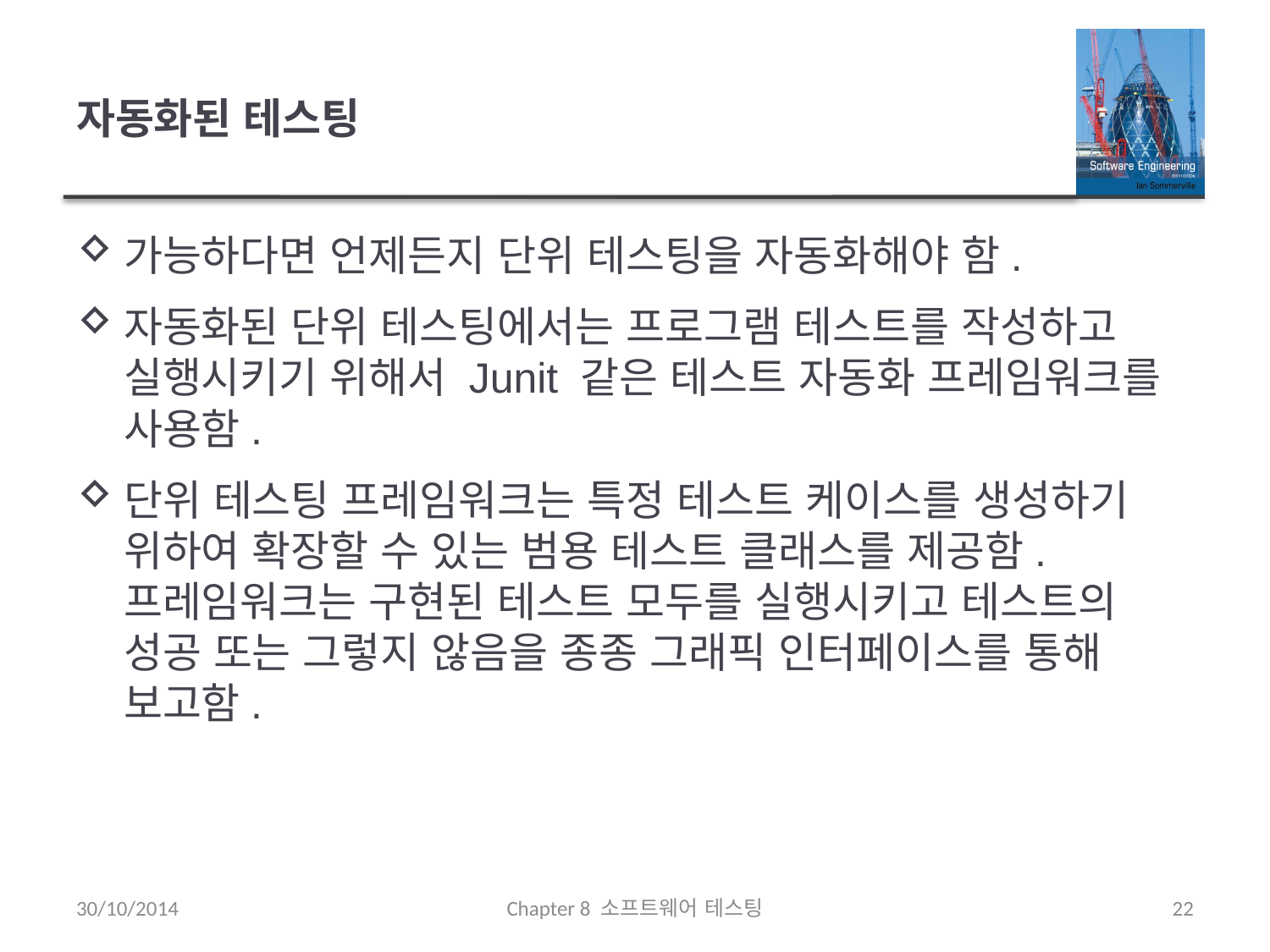

# 자동화된 테스팅
가능하다면 언제든지 단위 테스팅을 자동화해야 함.
자동화된 단위 테스팅에서는 프로그램 테스트를 작성하고 실행시키기 위해서 Junit 같은 테스트 자동화 프레임워크를 사용함.
단위 테스팅 프레임워크는 특정 테스트 케이스를 생성하기 위하여 확장할 수 있는 범용 테스트 클래스를 제공함. 프레임워크는 구현된 테스트 모두를 실행시키고 테스트의 성공 또는 그렇지 않음을 종종 그래픽 인터페이스를 통해 보고함.
30/10/2014
Chapter 8 소프트웨어 테스팅
22